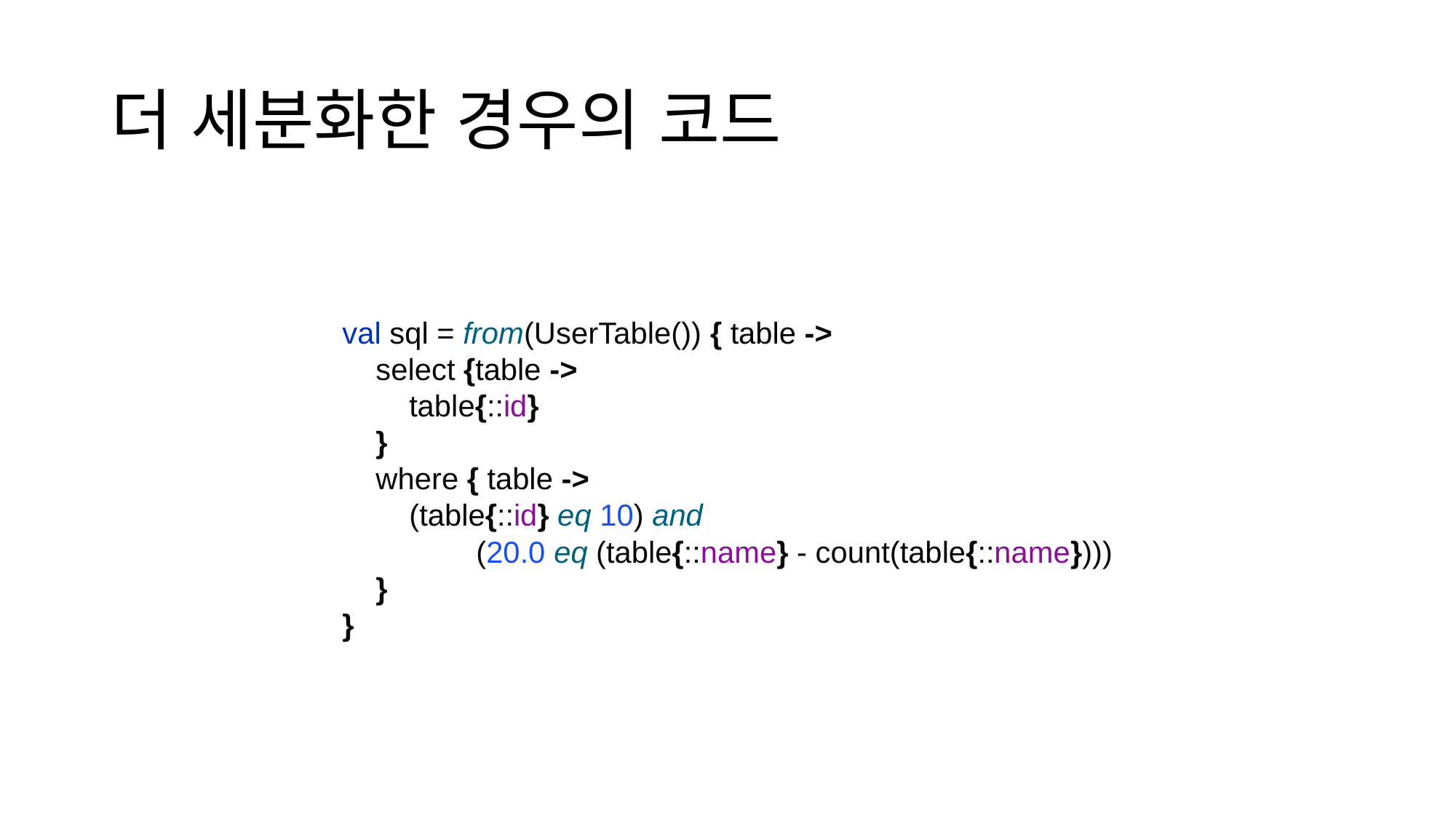

# 더 세분화한 경우의 코드

val sql = from(UserTable()) { table ->
    select {table ->
        table{::id}
    }
    where { table ->
        (table{::id} eq 10) and
                (20.0 eq (table{::name} - count(table{::name})))
    }
}